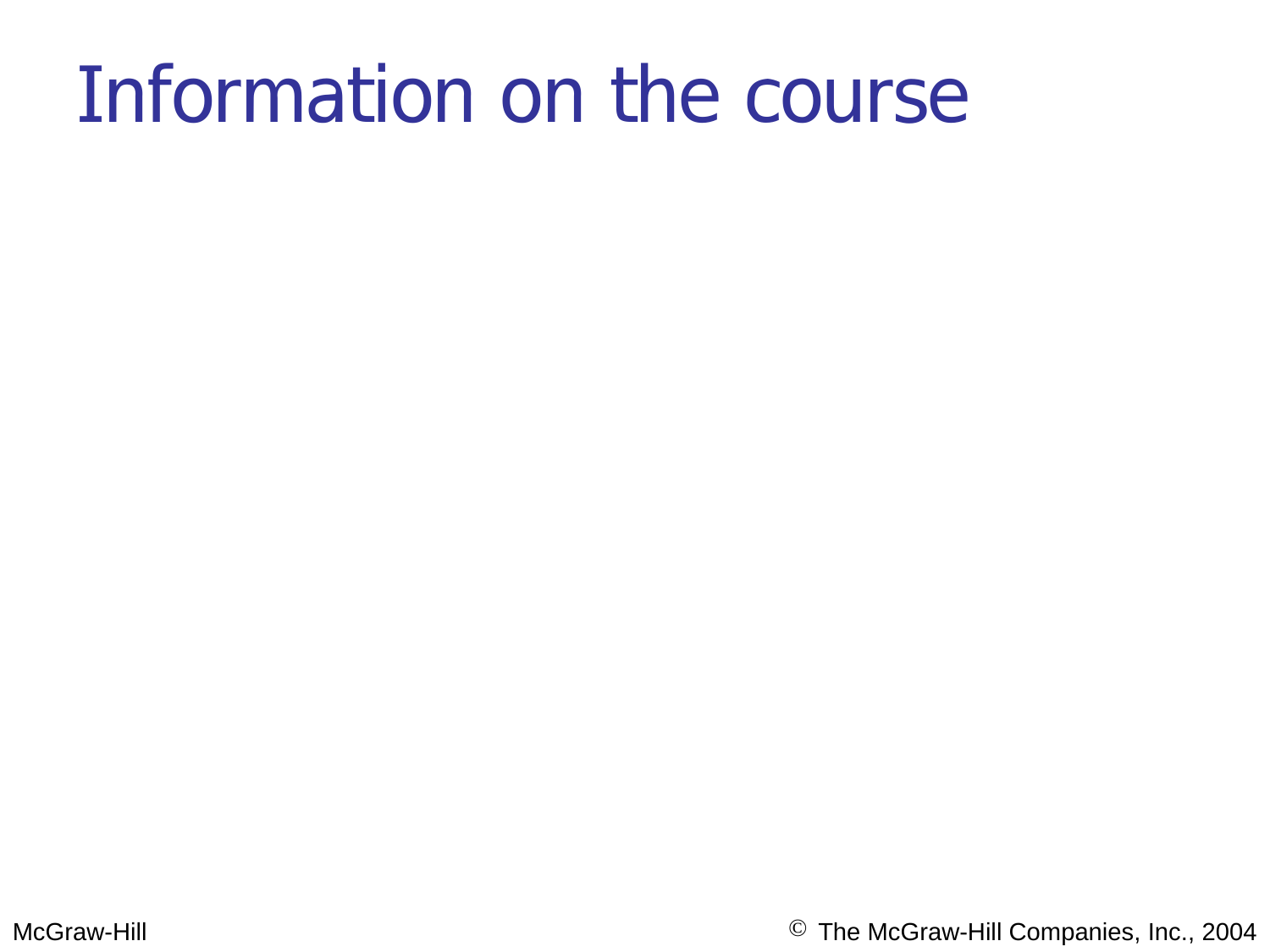

# Information on the course
Textbook
Data communications and networking, 4th or 5th ed., B. A. Forouzan, McGrawHill
A pdf version is available on the Internet

Ppt slides : download from LMS

Professor
편기현, 7호관 531호실, T. 4139, khpyun@chonbuk.ac.kr

My room is always open to you.